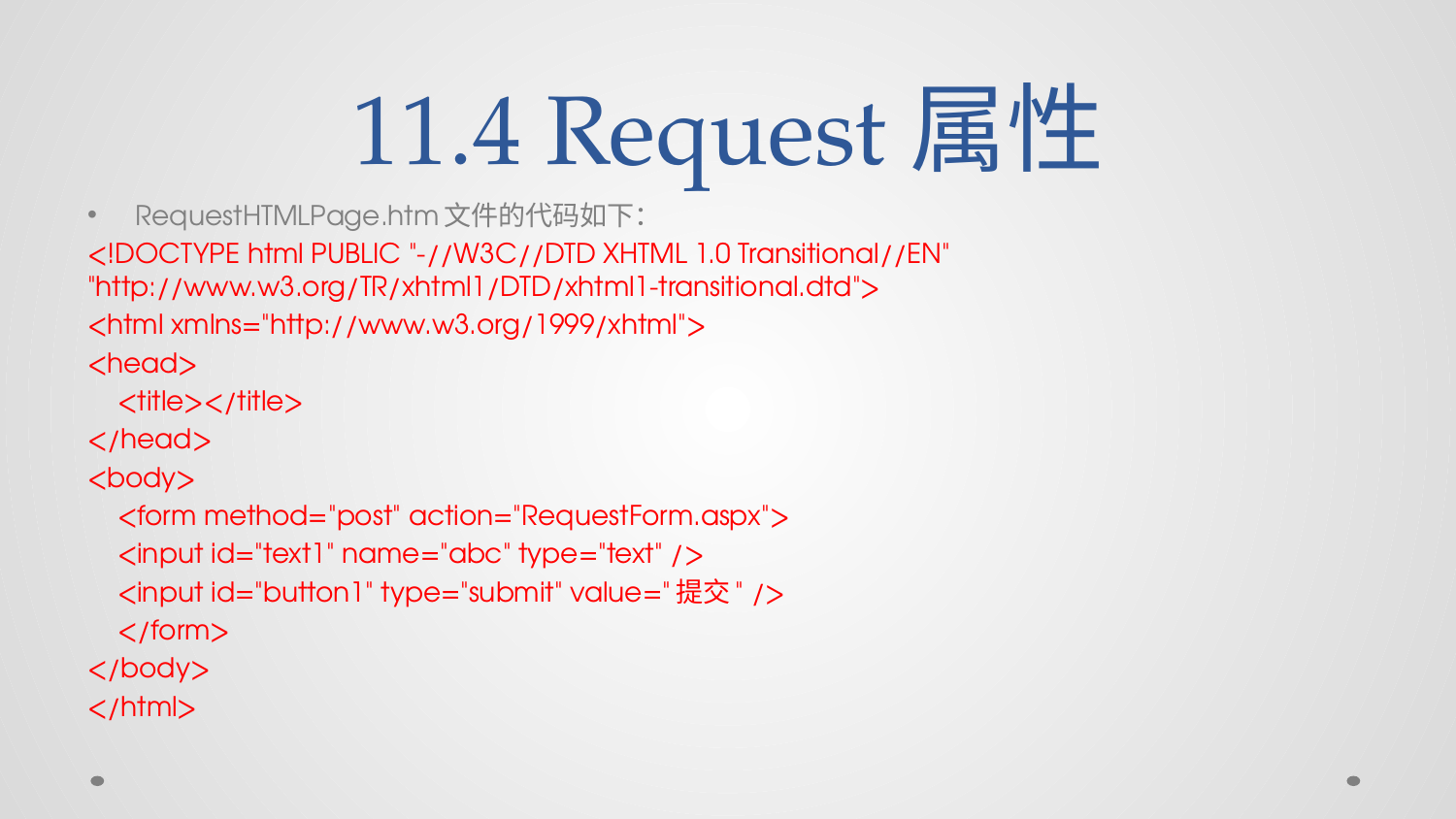

# 11.4 Request属性
RequestHTMLPage.htm文件的代码如下：
<!DOCTYPE html PUBLIC "-//W3C//DTD XHTML 1.0 Transitional//EN" "http://www.w3.org/TR/xhtml1/DTD/xhtml1-transitional.dtd">
<html xmlns="http://www.w3.org/1999/xhtml">
<head>
    <title></title>
</head>
<body>
    <form method="post" action="RequestForm.aspx">
    <input id="text1" name="abc" type="text" />
    <input id="button1" type="submit" value="提交" />
    </form>
</body>
</html>